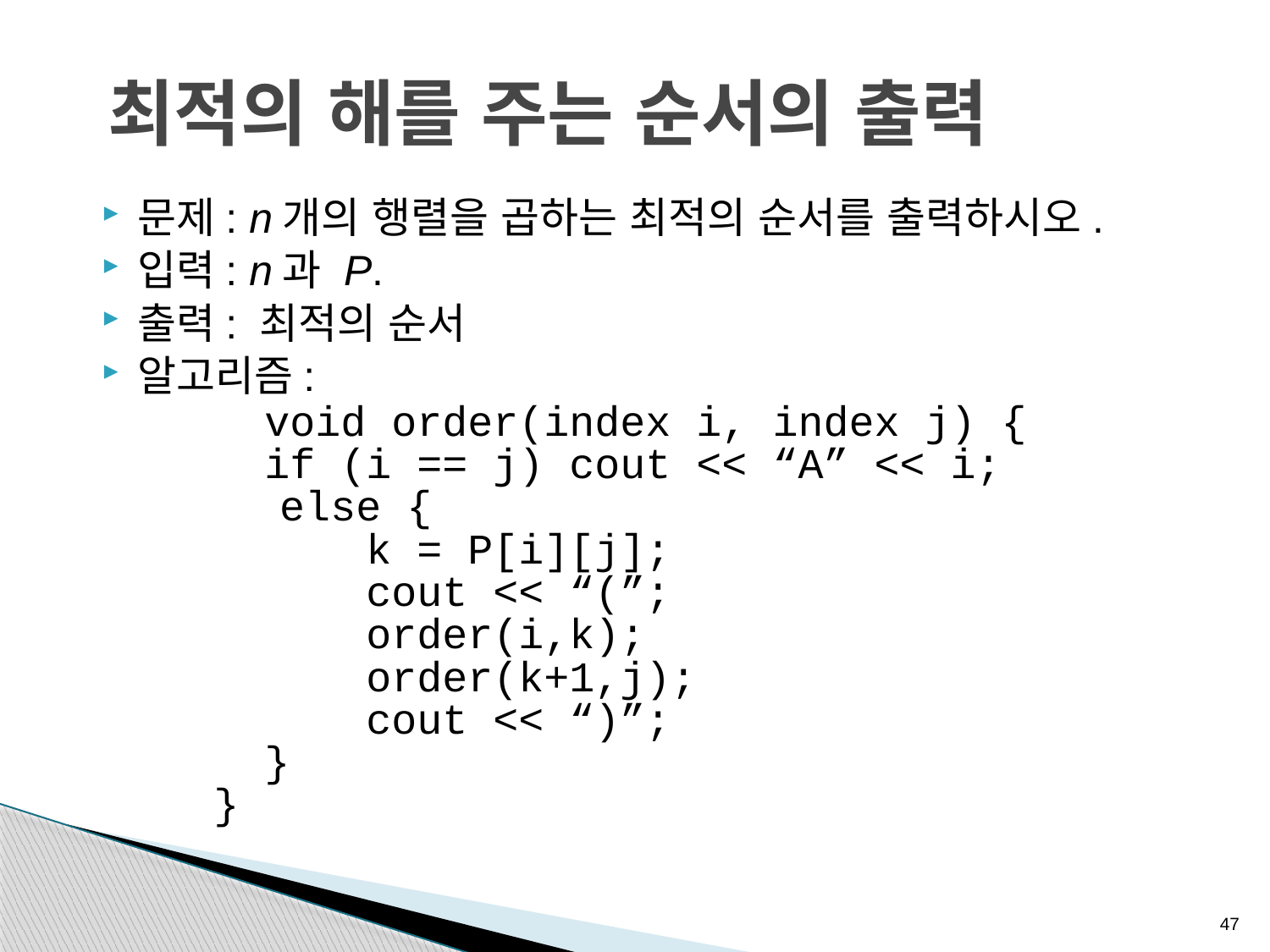

# 최적의 해를 주는 순서의 출력
문제: n개의 행렬을 곱하는 최적의 순서를 출력하시오.
입력: n과 P.
출력: 최적의 순서
알고리즘:
		void order(index i, index j) {
	     if (i == j) cout << “A” << i;
       else {
		    k = P[i][j];
		    cout << “(”;
		    order(i,k);
		    order(k+1,j);
		    cout << “)”;
	     }
	   }

47